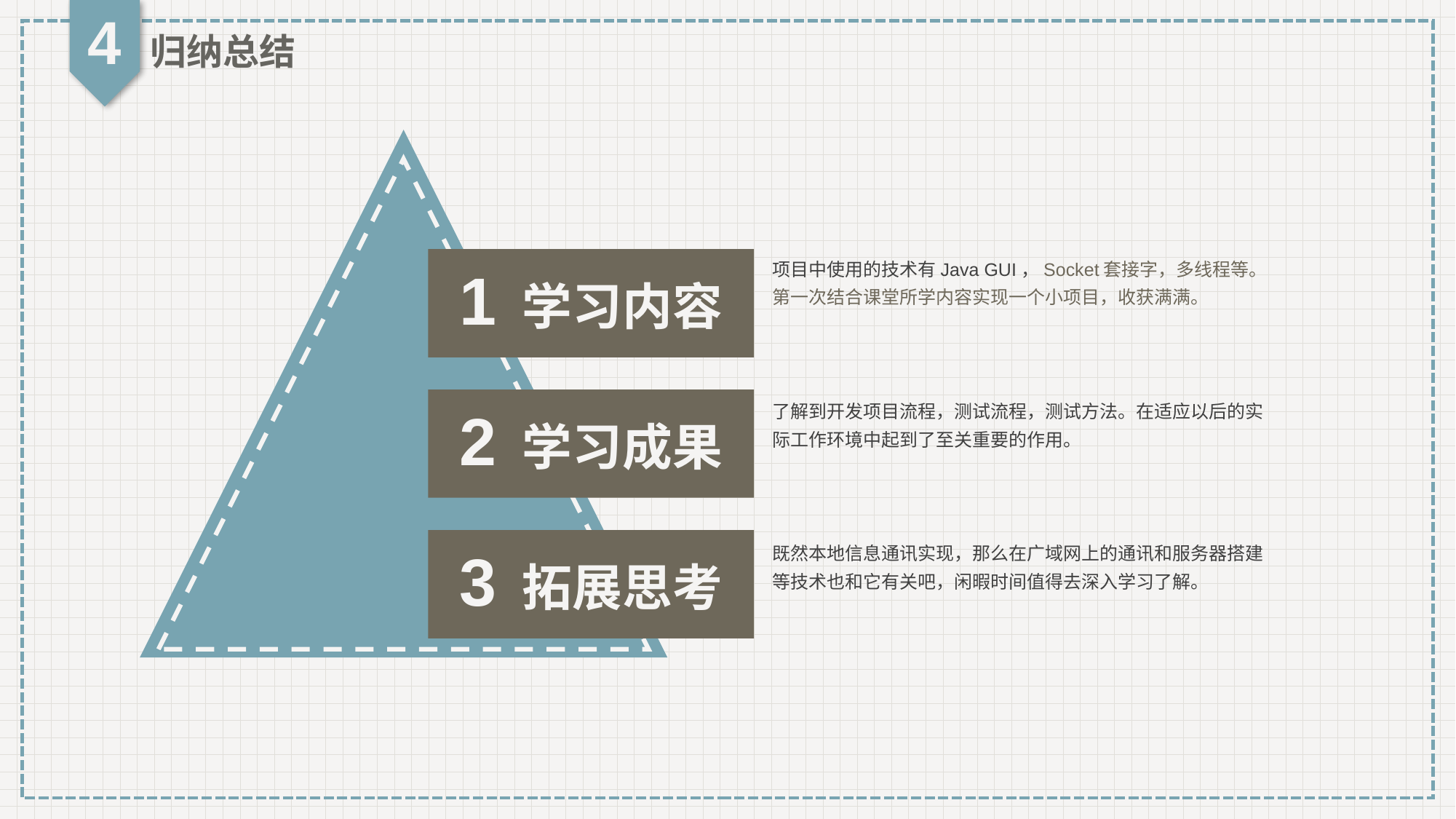

4
归纳总结

项目中使用的技术有Java GUI，Socket套接字，多线程等。第一次结合课堂所学内容实现一个小项目，收获满满。
1 学习内容
了解到开发项目流程，测试流程，测试方法。在适应以后的实际工作环境中起到了至关重要的作用。
2 学习成果
3 拓展思考
既然本地信息通讯实现，那么在广域网上的通讯和服务器搭建等技术也和它有关吧，闲暇时间值得去深入学习了解。